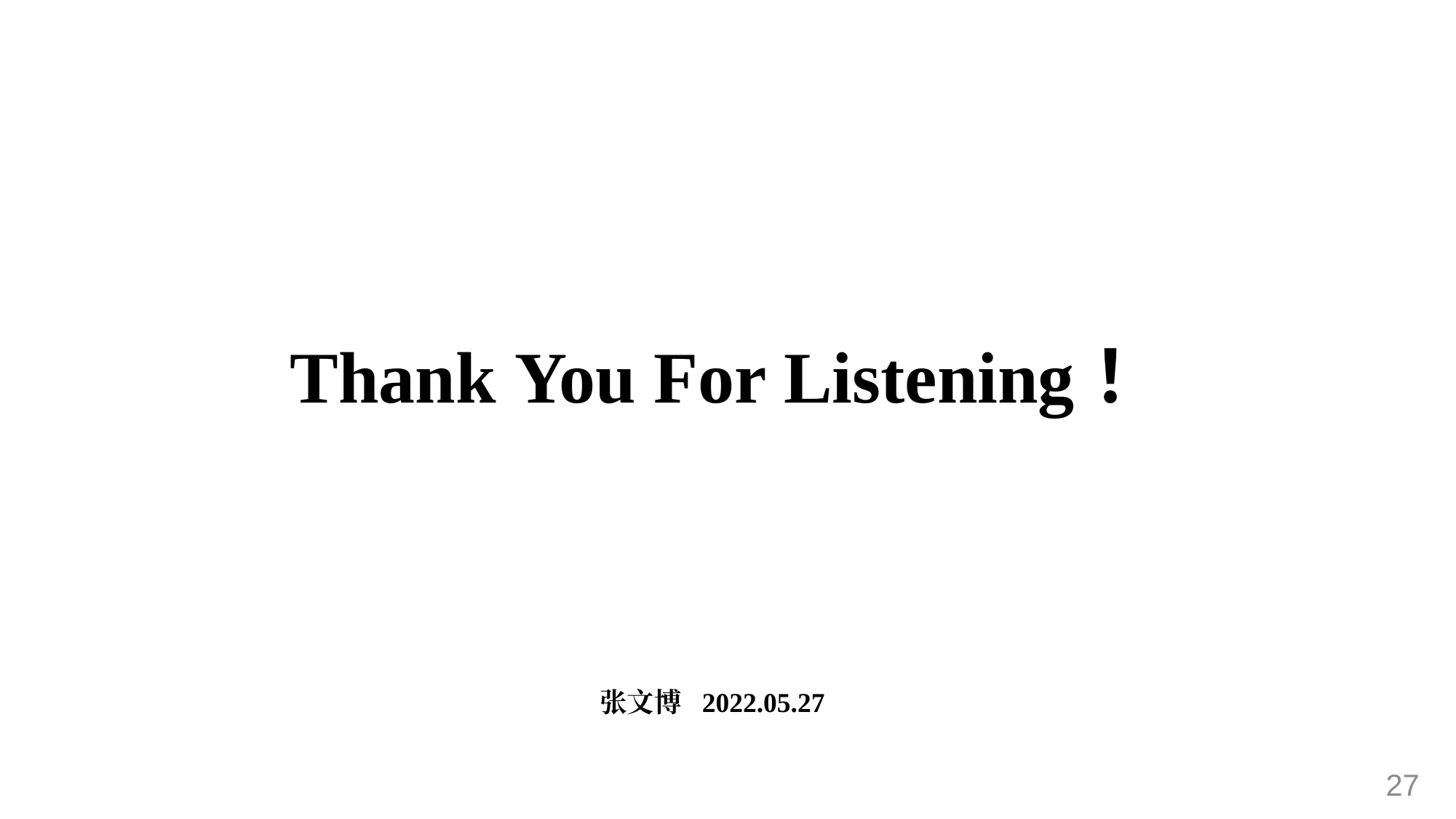

Thank You For Listening！
张文博  2022.05.27
27